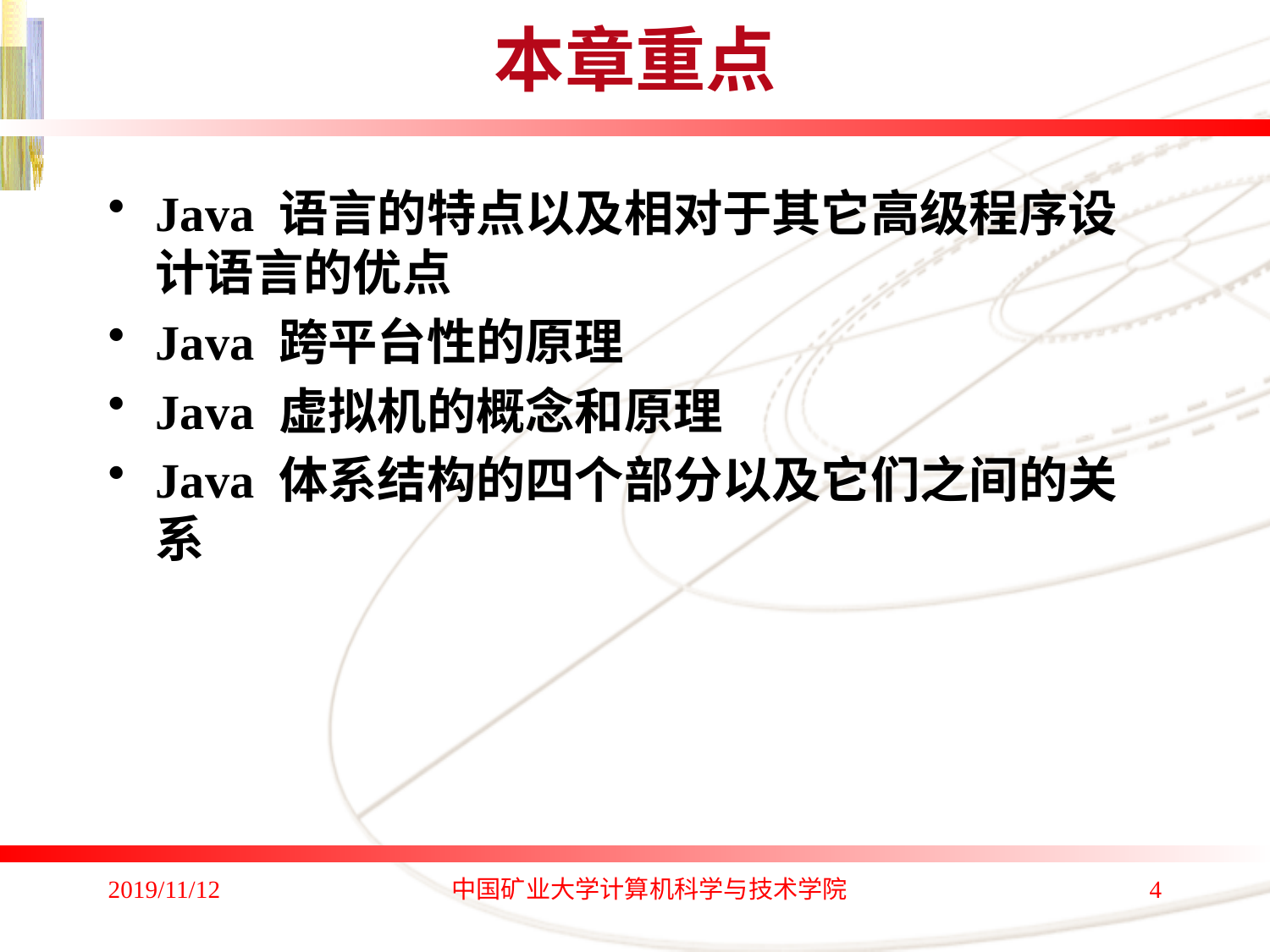

# 本章重点
Java 语言的特点以及相对于其它高级程序设计语言的优点
Java 跨平台性的原理
Java 虚拟机的概念和原理
Java 体系结构的四个部分以及它们之间的关系
2019/11/12
中国矿业大学计算机科学与技术学院
4